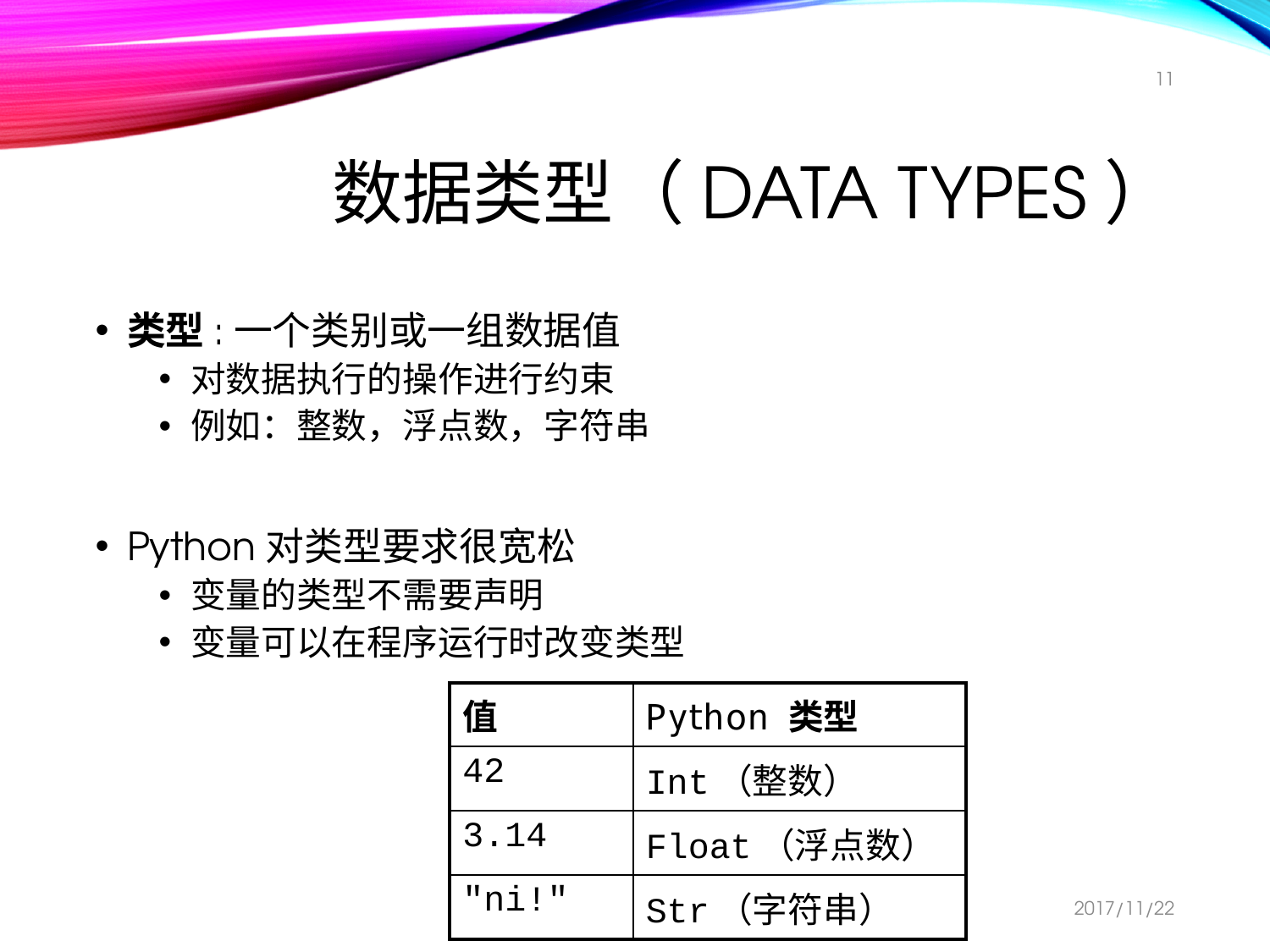

11
# 数据类型（Data Types）
类型:一个类别或一组数据值
对数据执行的操作进行约束
例如：整数，浮点数，字符串

Python对类型要求很宽松
变量的类型不需要声明
变量可以在程序运行时改变类型
| 值 | Python 类型 |
| --- | --- |
| 42 | Int（整数） |
| 3.14 | Float（浮点数） |
| "ni!" | Str（字符串） |
2017/11/22